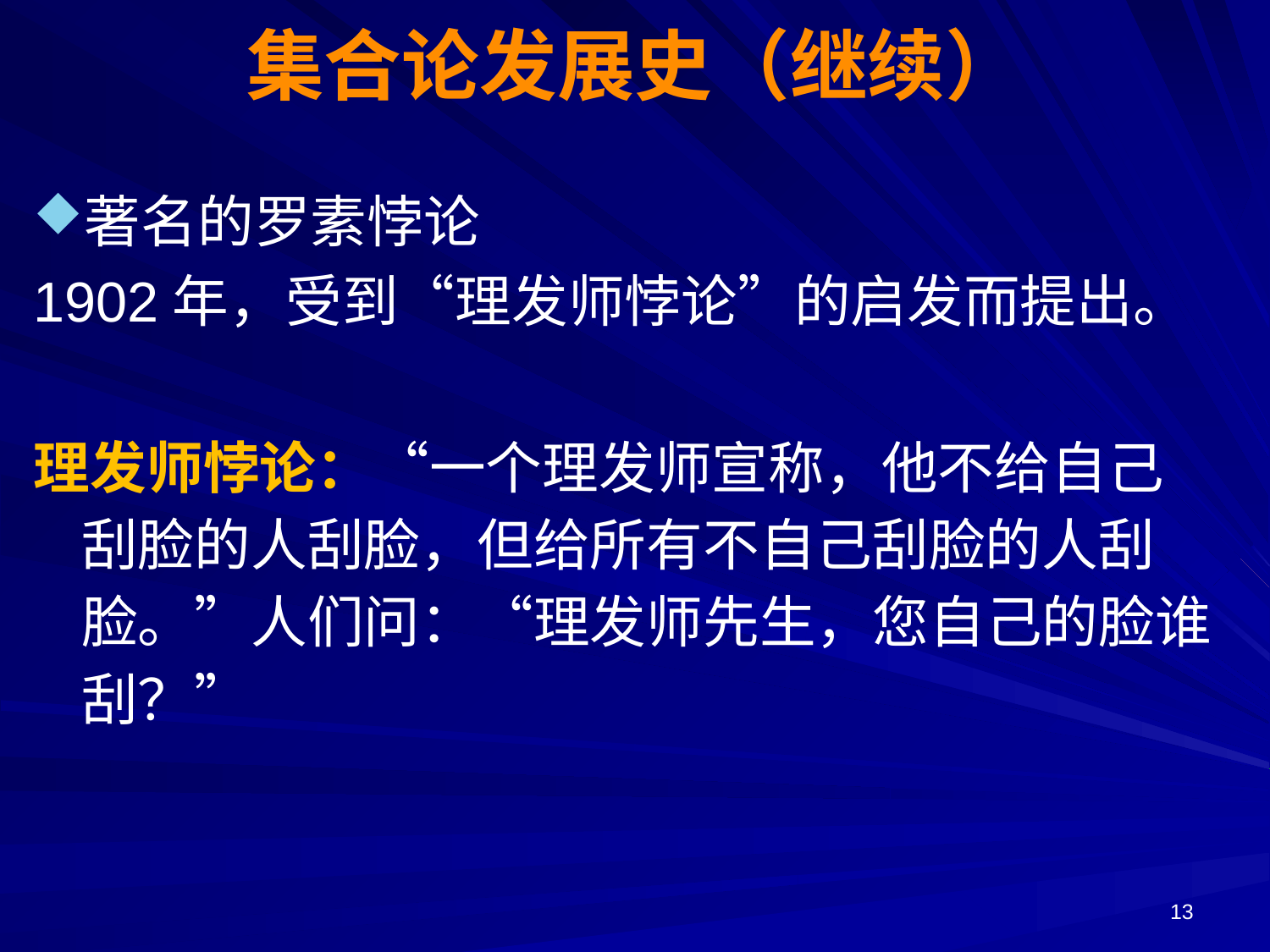

# 集合论发展史（继续）
著名的罗素悖论
1902年，受到“理发师悖论”的启发而提出。

理发师悖论：“一个理发师宣称，他不给自己刮脸的人刮脸，但给所有不自己刮脸的人刮脸。”人们问：“理发师先生，您自己的脸谁刮？”
13